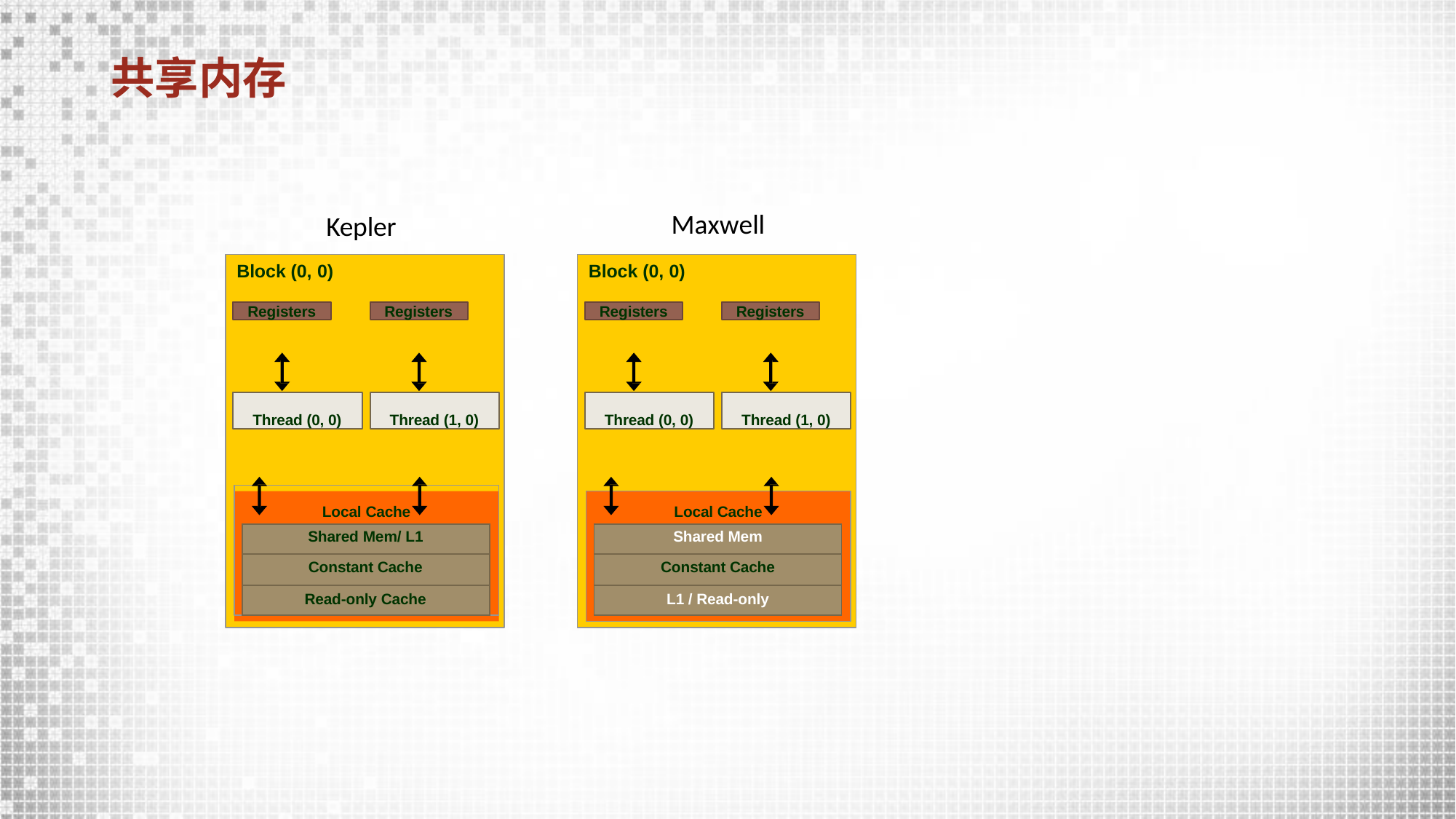

# 共享内存
Maxwell
Kepler

Block (0, 0)
Block (0, 0)
Registers
Registers
Registers
Registers

Thread (0, 0)

Thread (1, 0)

Thread (0, 0)

Thread (1, 0)

Local Cache
Local Cache
| Shared Mem/ L1 |
| --- |
| Constant Cache |
| Read-only Cache |
| Shared Mem |
| --- |
| Constant Cache |
| L1 / Read-only |